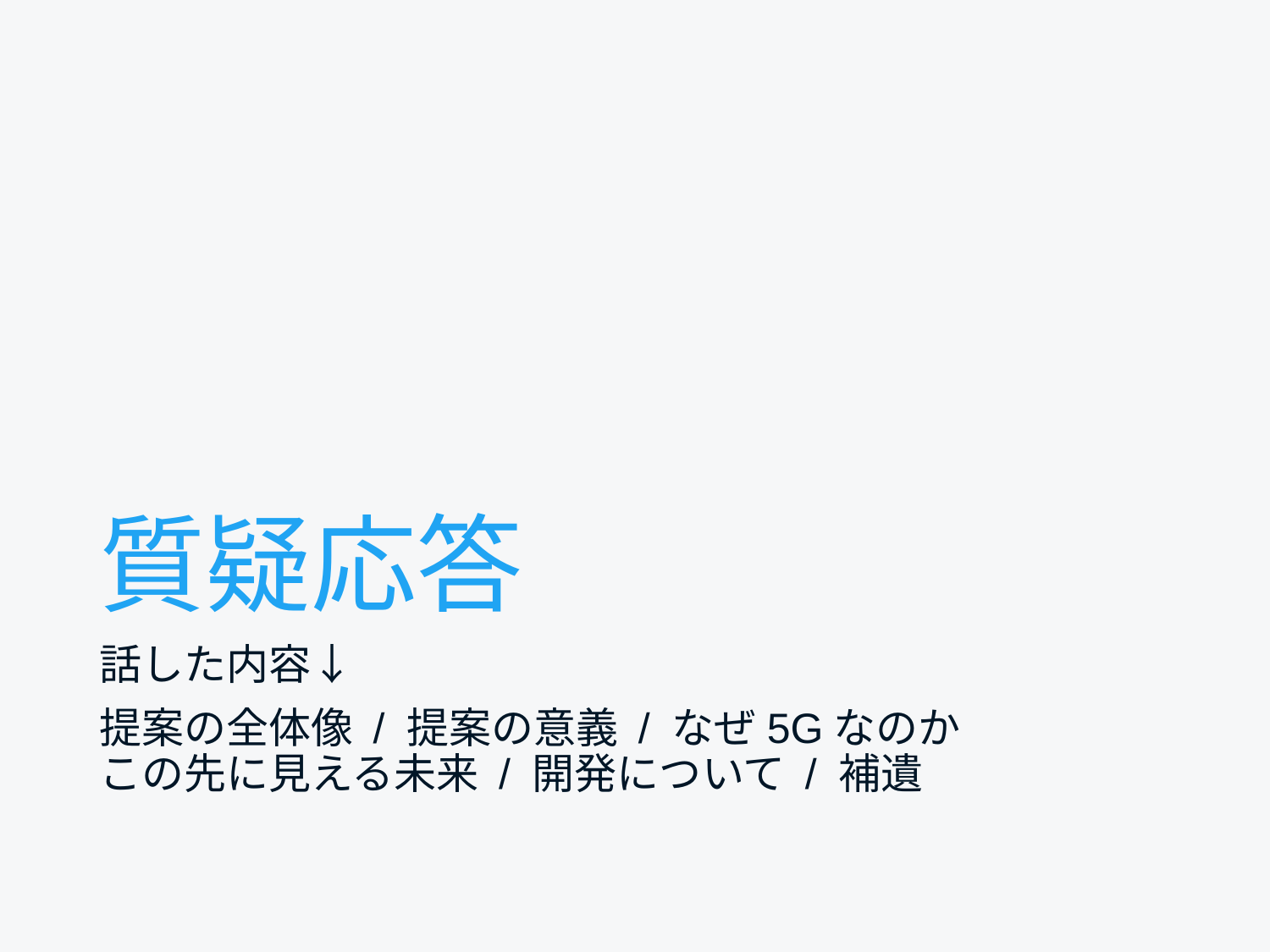

# 質疑応答
話した内容↓
提案の全体像 / 提案の意義 / なぜ5Gなのか
この先に見える未来 / 開発について / 補遺